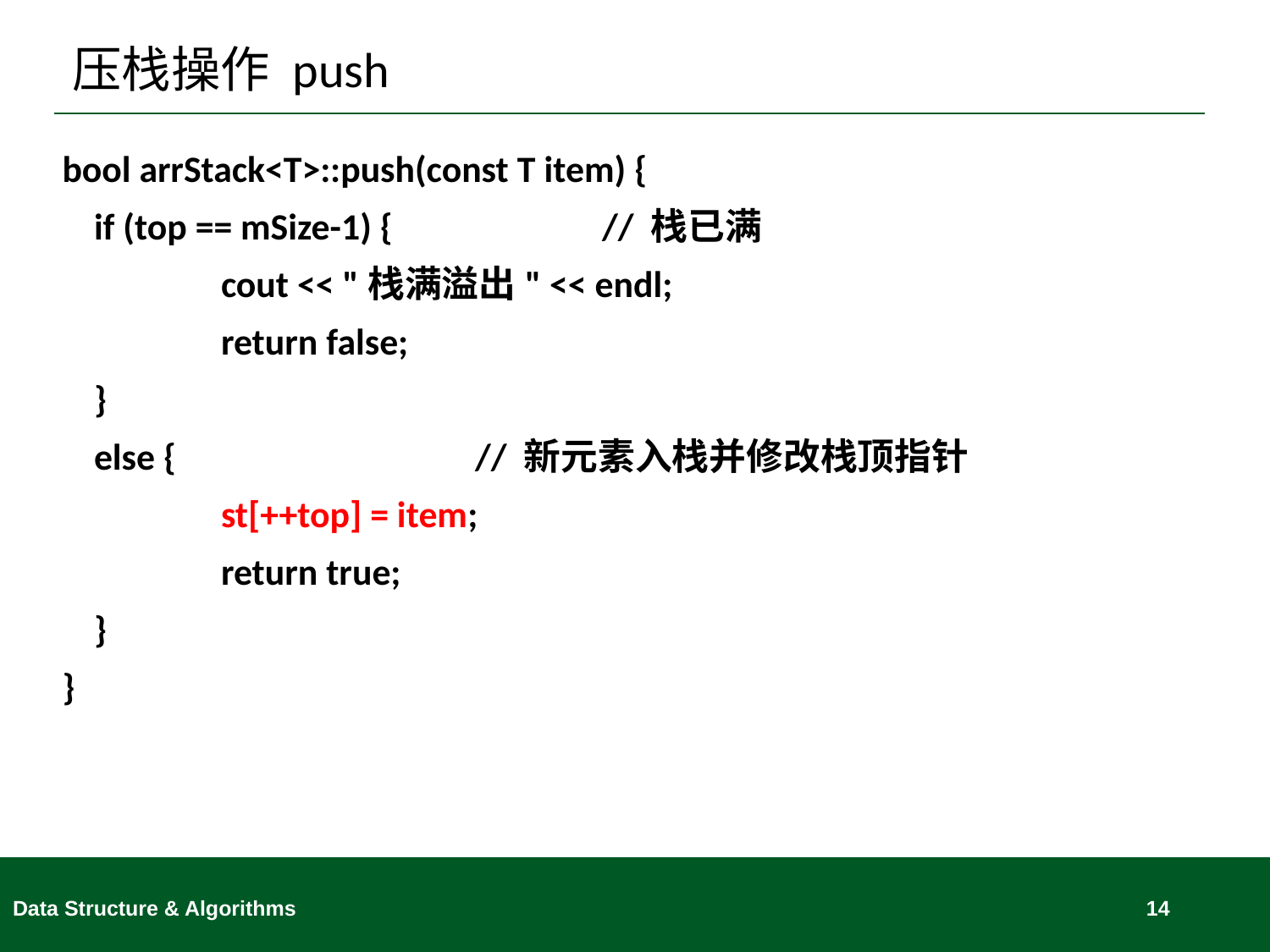

# 压栈操作 push
bool arrStack<T>::push(const T item) {
	if (top == mSize-1) {  		// 栈已满
		cout << "栈满溢出" << endl;
		return false;
	}
	else {			// 新元素入栈并修改栈顶指针
		st[++top] = item;
		return true;
	}
}
Data Structure & Algorithms
14